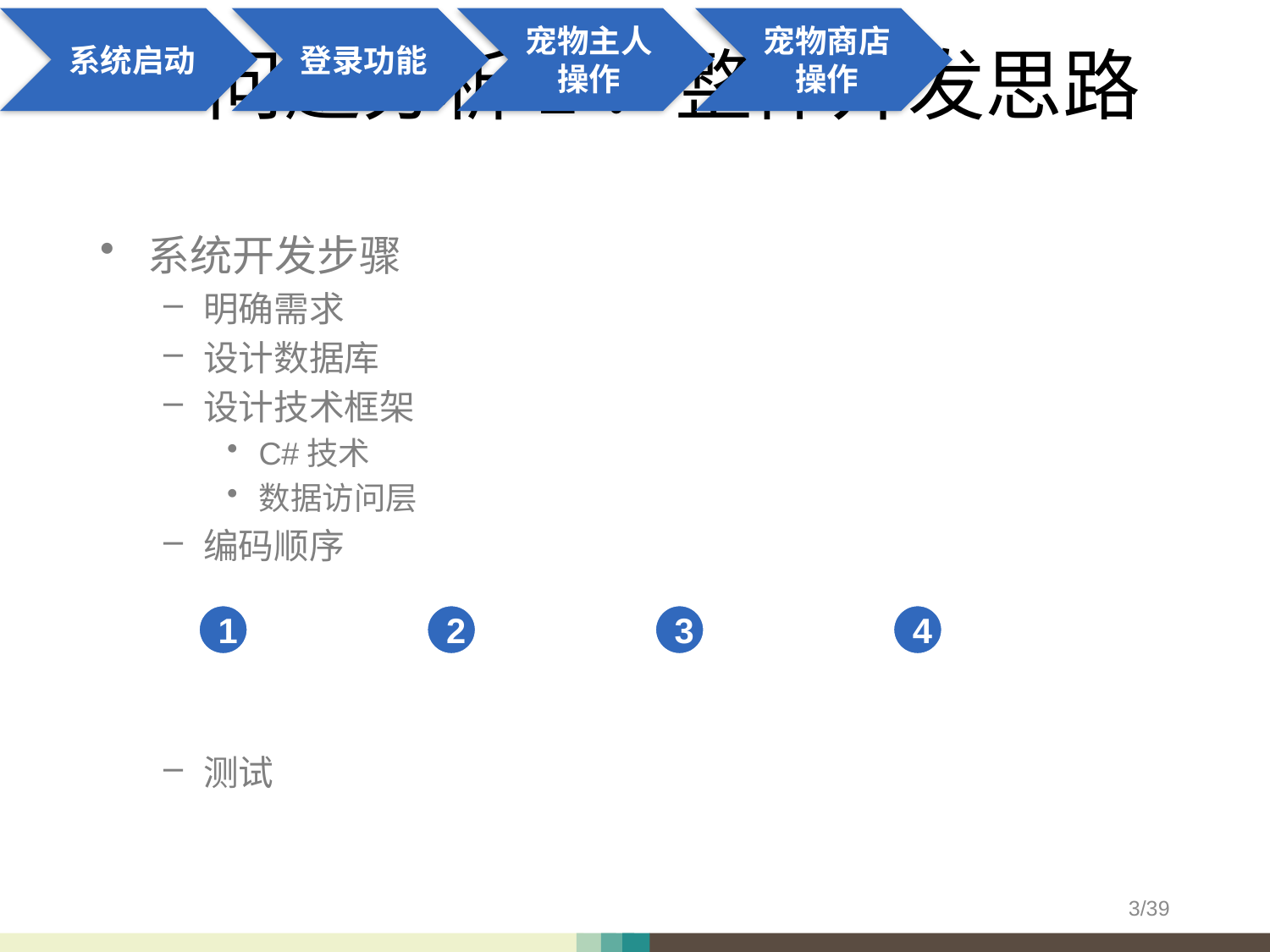

# 问题分析1：整体开发思路
系统开发步骤
明确需求
设计数据库
设计技术框架
C#技术
数据访问层
编码顺序

测试
1
2
4
3
系统启动
登录功能
宠物主人操作
宠物商店操作
3/39